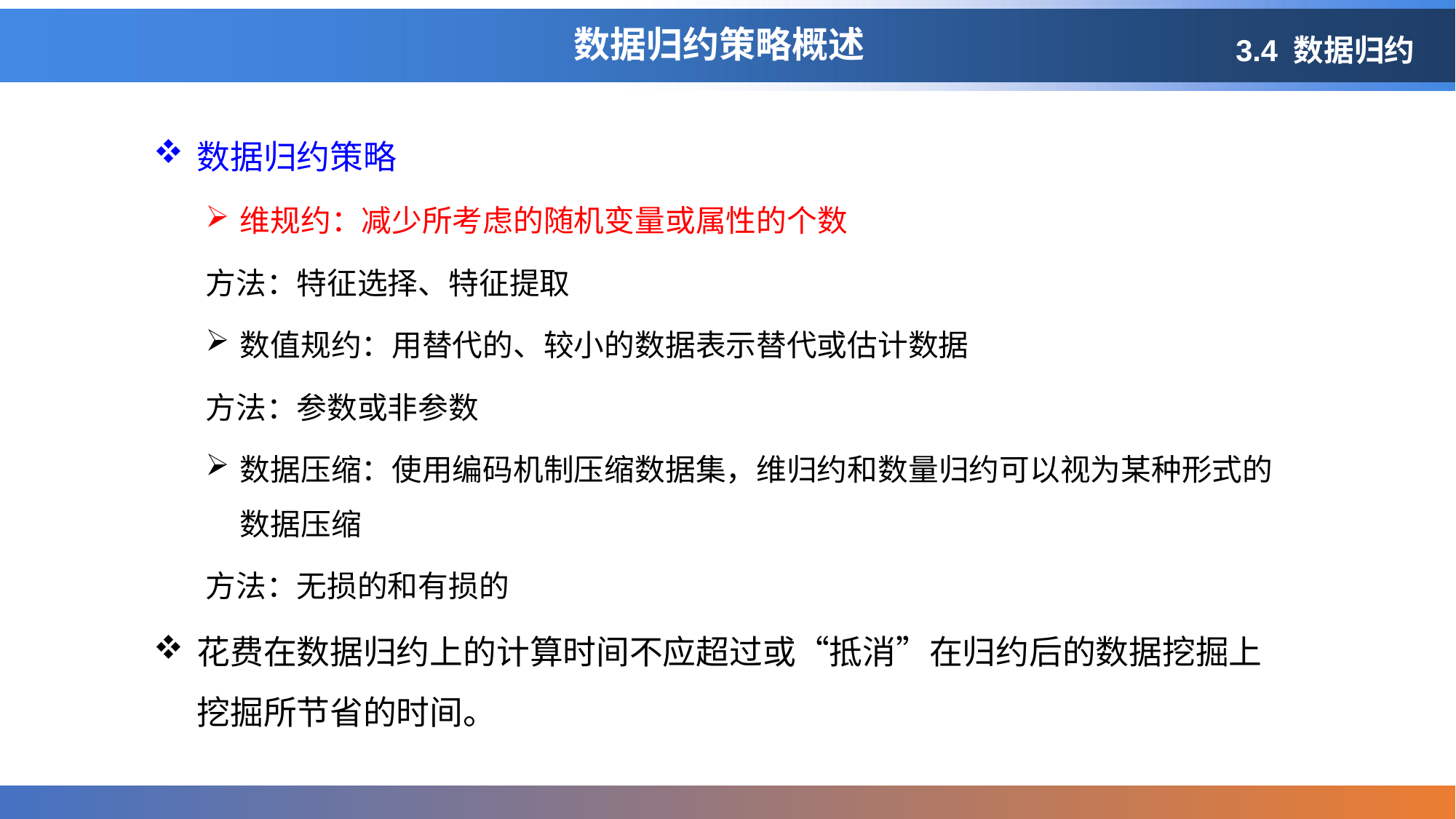

# 数据归约策略概述
3.4 数据归约
数据归约策略
维规约：减少所考虑的随机变量或属性的个数
方法：特征选择、特征提取
数值规约：用替代的、较小的数据表示替代或估计数据
方法：参数或非参数
数据压缩：使用编码机制压缩数据集，维归约和数量归约可以视为某种形式的数据压缩
方法：无损的和有损的
花费在数据归约上的计算时间不应超过或“抵消”在归约后的数据挖掘上挖掘所节省的时间。